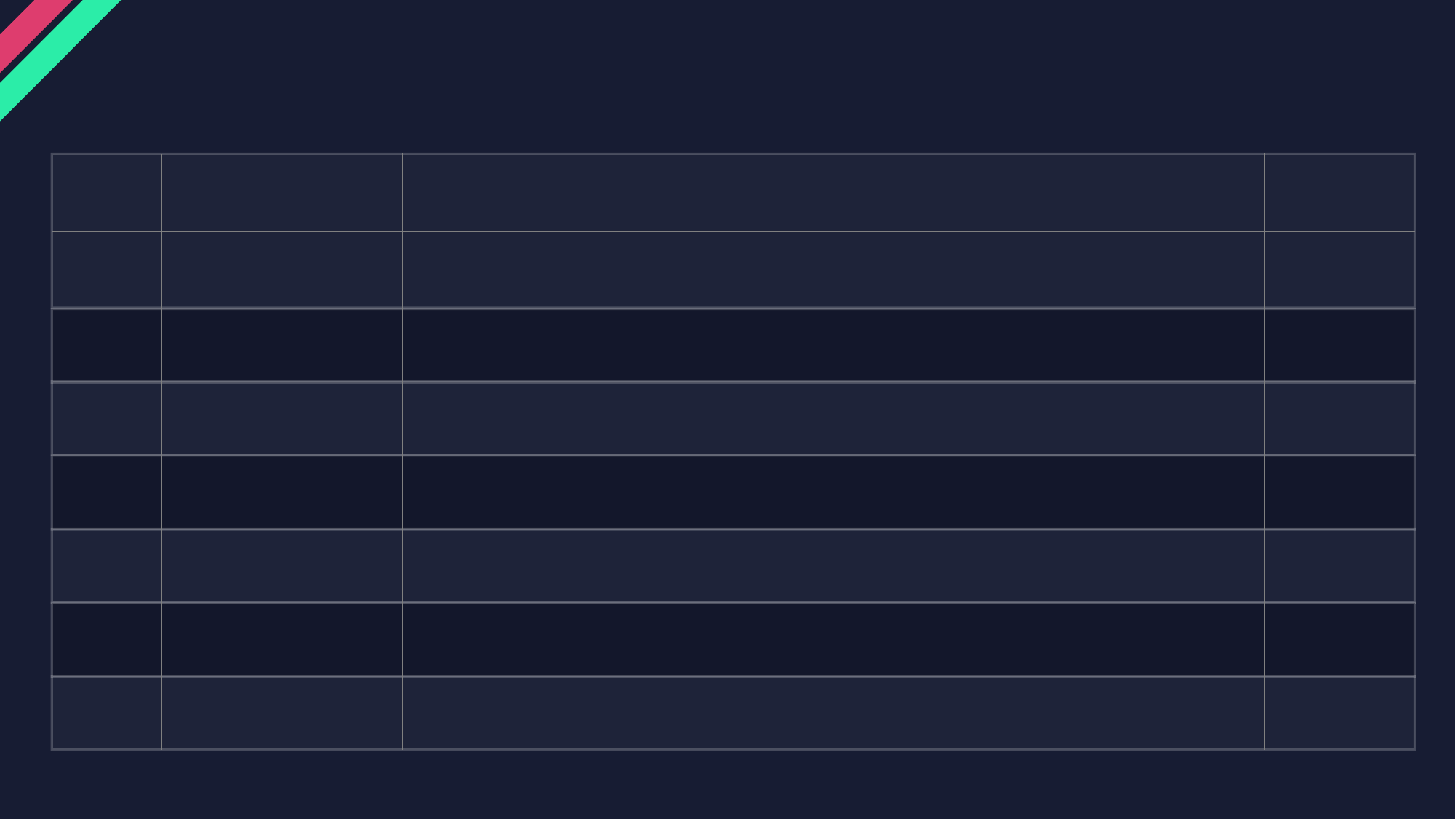

문서 버전
설명
일자
버전
작성자
페이지 마크업 및 디자인 구현
1.0
박성언
2020년 9월 17일
페이지 마크업 및 디자인 구현
2020년 9월 18일
박성언
스크롤 기능 구현
2020년 9월 19일
박성언
2020년 9월 20일
SNS 로그인 기능 구현
박성언
로그인 기능 구현
박성언
2020년 9월 21일
2020년 9월 22일
박성언
회원가입 기능 구현
2020년 9월 23일
박성언
유효성 테스트 및 Ajax 날씨 호출 기능 구현